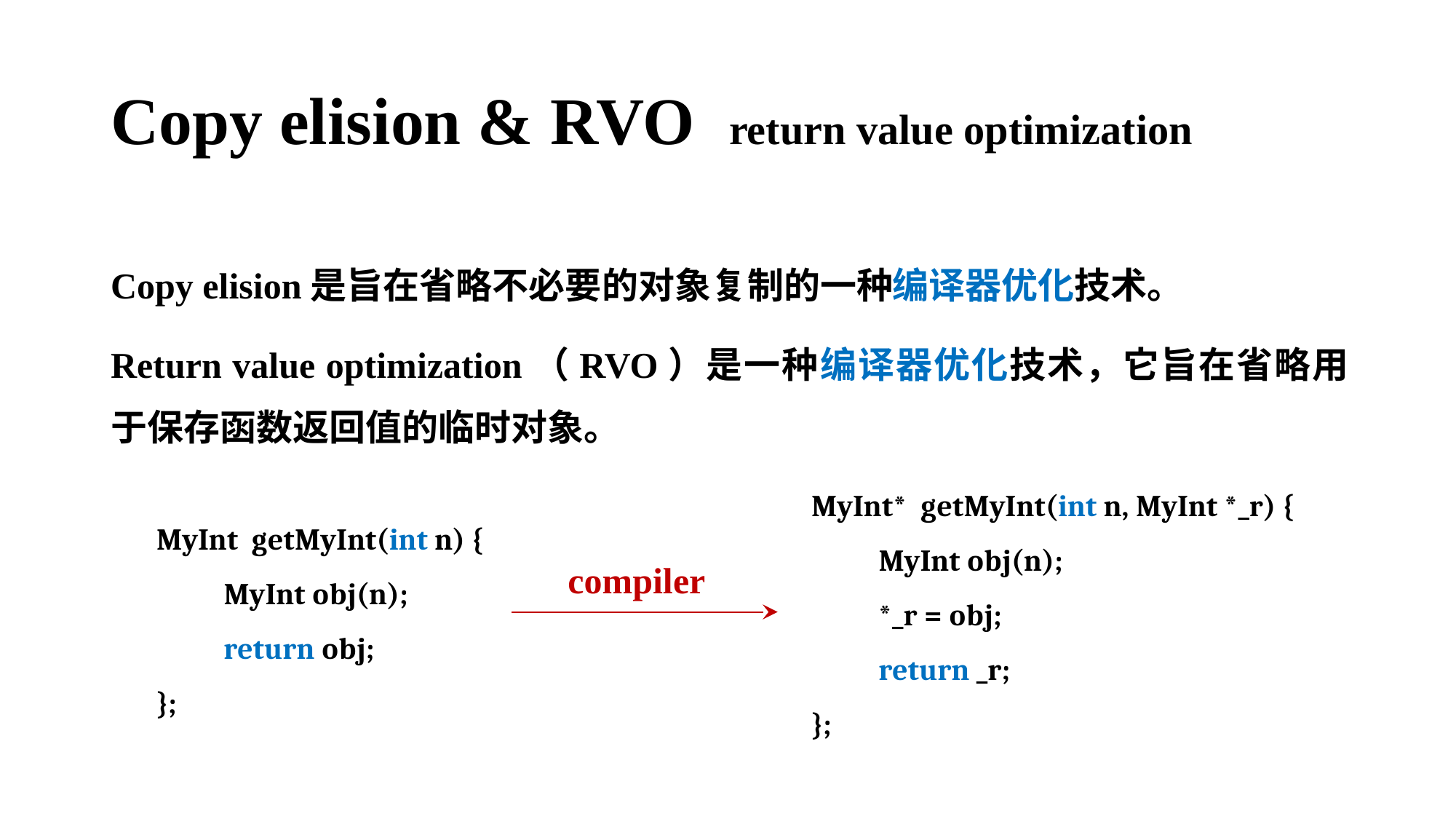

# Copy elision & RVO  return value optimization
Copy elision是旨在省略不必要的对象复制的一种编译器优化技术。
Return value optimization（RVO）是一种编译器优化技术，它旨在省略用于保存函数返回值的临时对象。
MyInt*  getMyInt(int n, MyInt *_r) {
          MyInt obj(n);
          *_r = obj;
          return _r;
};
MyInt  getMyInt(int n) {
          MyInt obj(n);
          return obj;
};
compiler